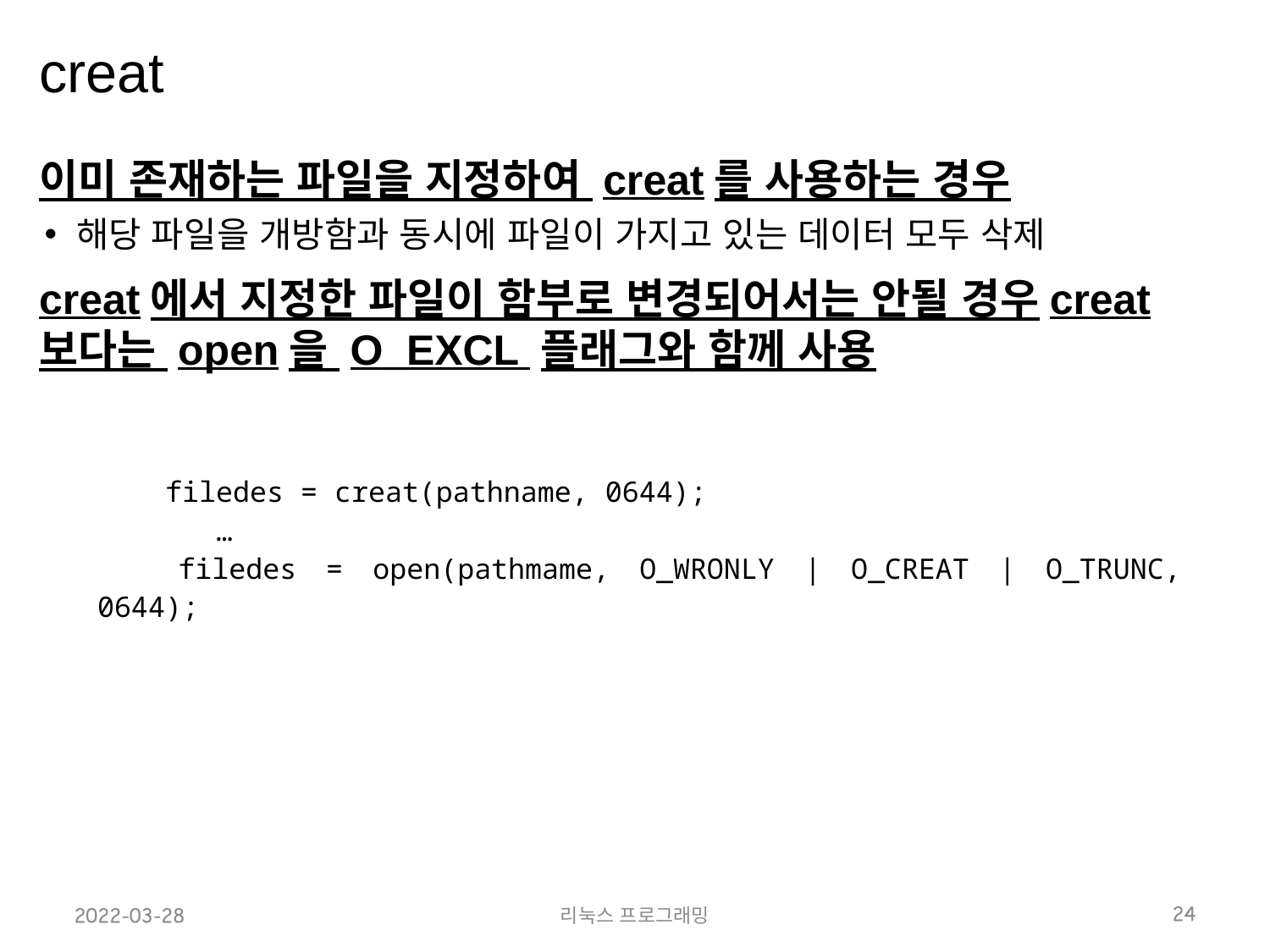

# creat
이미 존재하는 파일을 지정하여 creat를 사용하는 경우
해당 파일을 개방함과 동시에 파일이 가지고 있는 데이터 모두 삭제
creat에서 지정한 파일이 함부로 변경되어서는 안될 경우creat보다는 open을 O_EXCL 플래그와 함께 사용
| filedes = creat(pathname, 0644);        …     filedes = open(pathmame, O\_WRONLY | O\_CREAT | O\_TRUNC, 0644); |
| --- |
2022-03-28
리눅스 프로그래밍
24